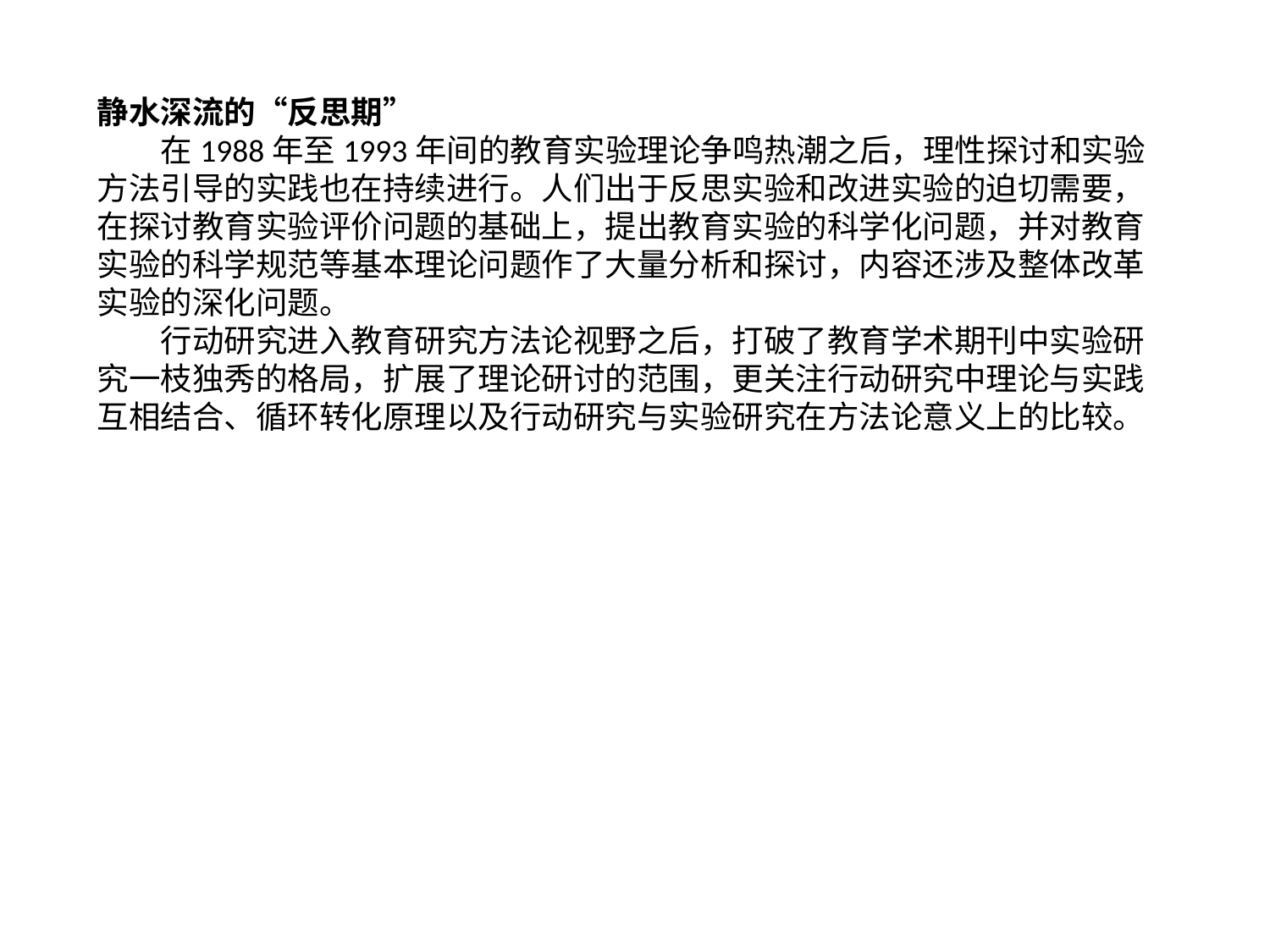

静水深流的“反思期”
　　在1988年至1993年间的教育实验理论争鸣热潮之后，理性探讨和实验方法引导的实践也在持续进行。人们出于反思实验和改进实验的迫切需要，在探讨教育实验评价问题的基础上，提出教育实验的科学化问题，并对教育实验的科学规范等基本理论问题作了大量分析和探讨，内容还涉及整体改革实验的深化问题。
　　行动研究进入教育研究方法论视野之后，打破了教育学术期刊中实验研究一枝独秀的格局，扩展了理论研讨的范围，更关注行动研究中理论与实践互相结合、循环转化原理以及行动研究与实验研究在方法论意义上的比较。